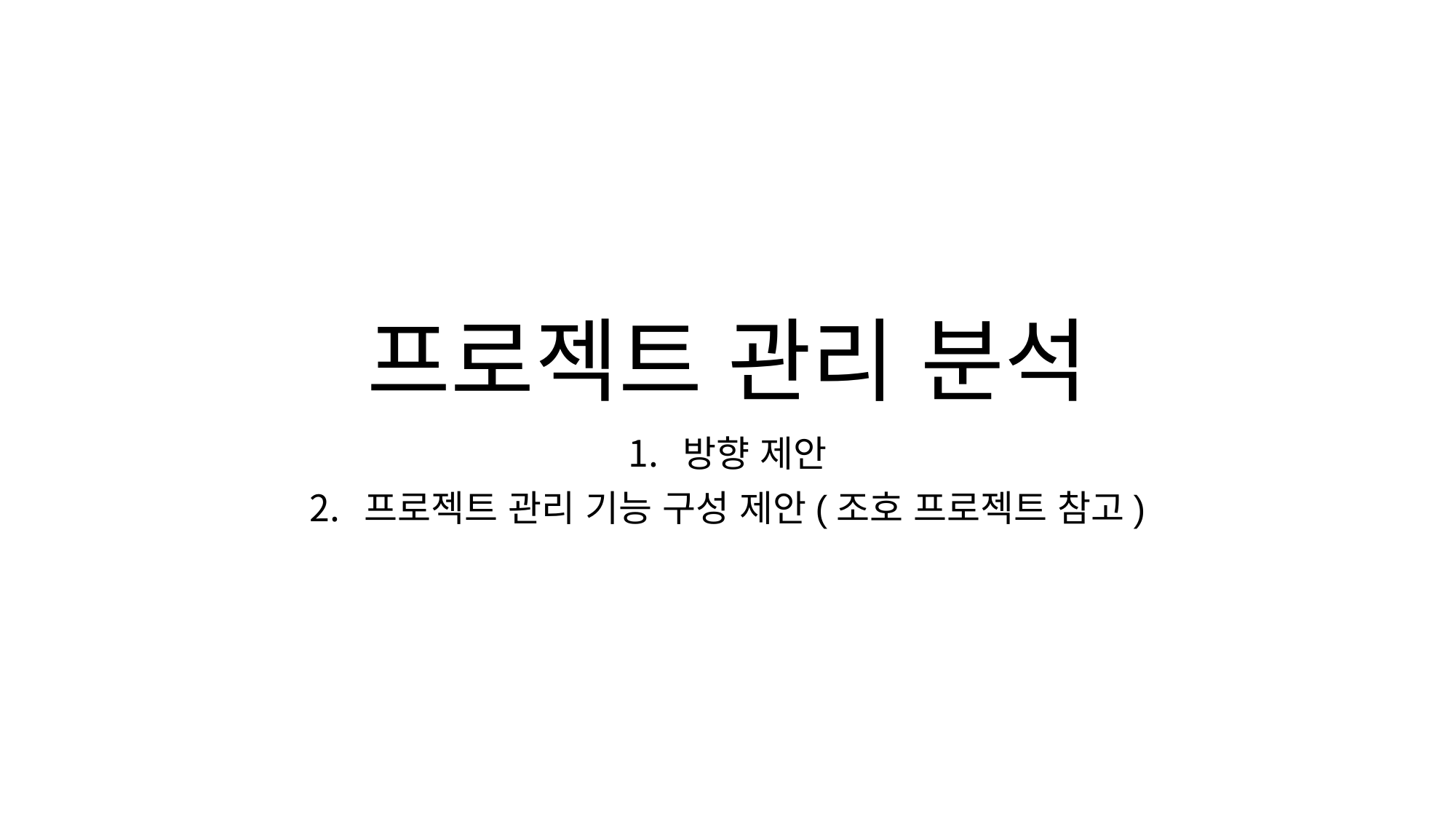

# 프로젝트 관리 분석
방향 제안
프로젝트 관리 기능 구성 제안(조호 프로젝트 참고)